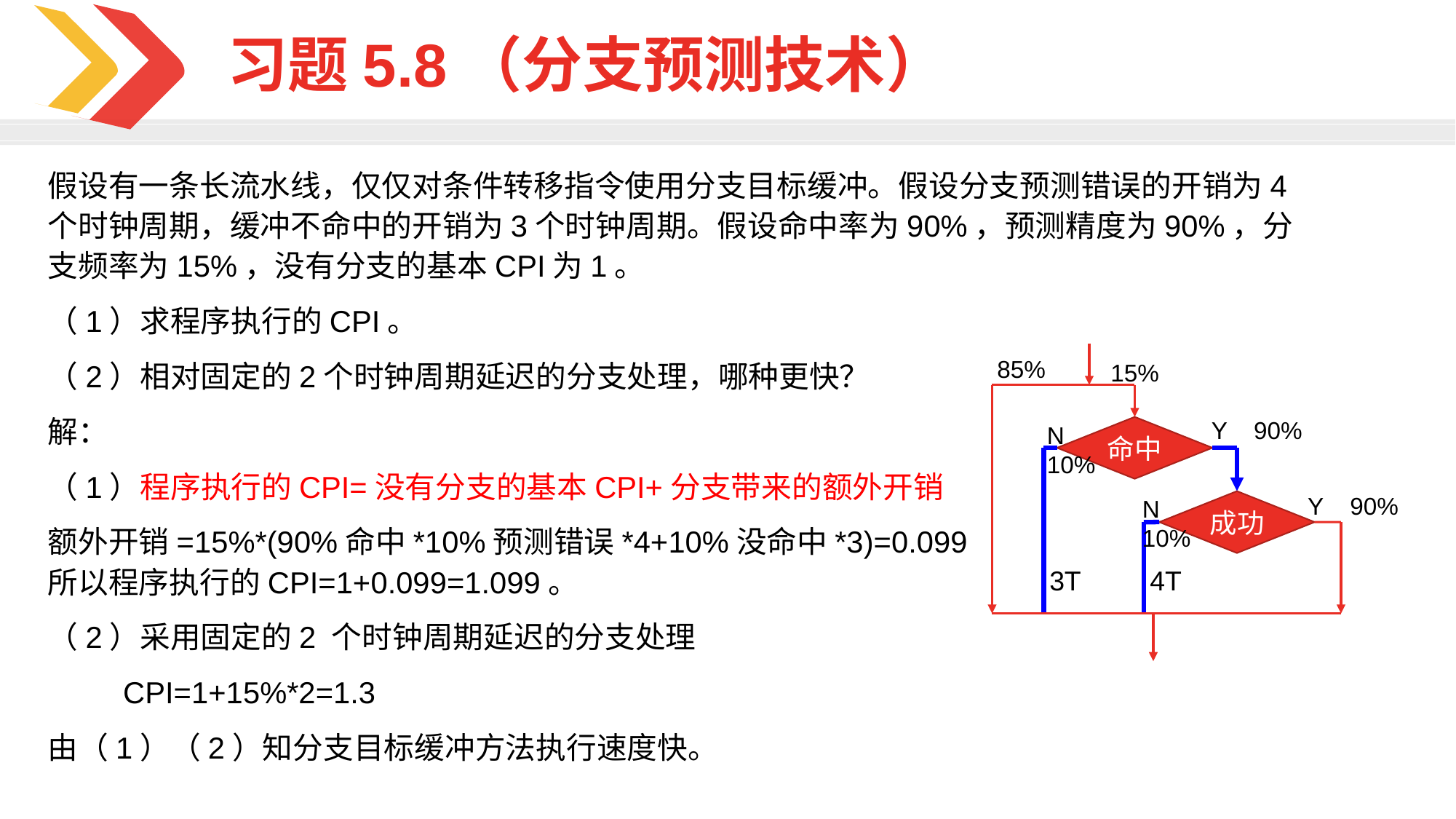

习题5.8（分支预测技术）

假设有一条长流水线，仅仅对条件转移指令使用分支目标缓冲。假设分支预测错误的开销为4个时钟周期，缓冲不命中的开销为3个时钟周期。假设命中率为90%，预测精度为90%，分支频率为15%，没有分支的基本CPI为1。
（1）求程序执行的CPI。
（2）相对固定的2个时钟周期延迟的分支处理，哪种更快？
解：
（1）程序执行的CPI=没有分支的基本CPI+分支带来的额外开销
额外开销=15%*(90%命中*10%预测错误*4+10%没命中*3)=0.099
所以程序执行的CPI=1+0.099=1.099。
（2）采用固定的2 个时钟周期延迟的分支处理
         CPI=1+15%*2=1.3
由（1）（2）知分支目标缓冲方法执行速度快。
85%
15%
Y    90%
N
10%
命中
Y    90%
N
10%
成功
4T
3T